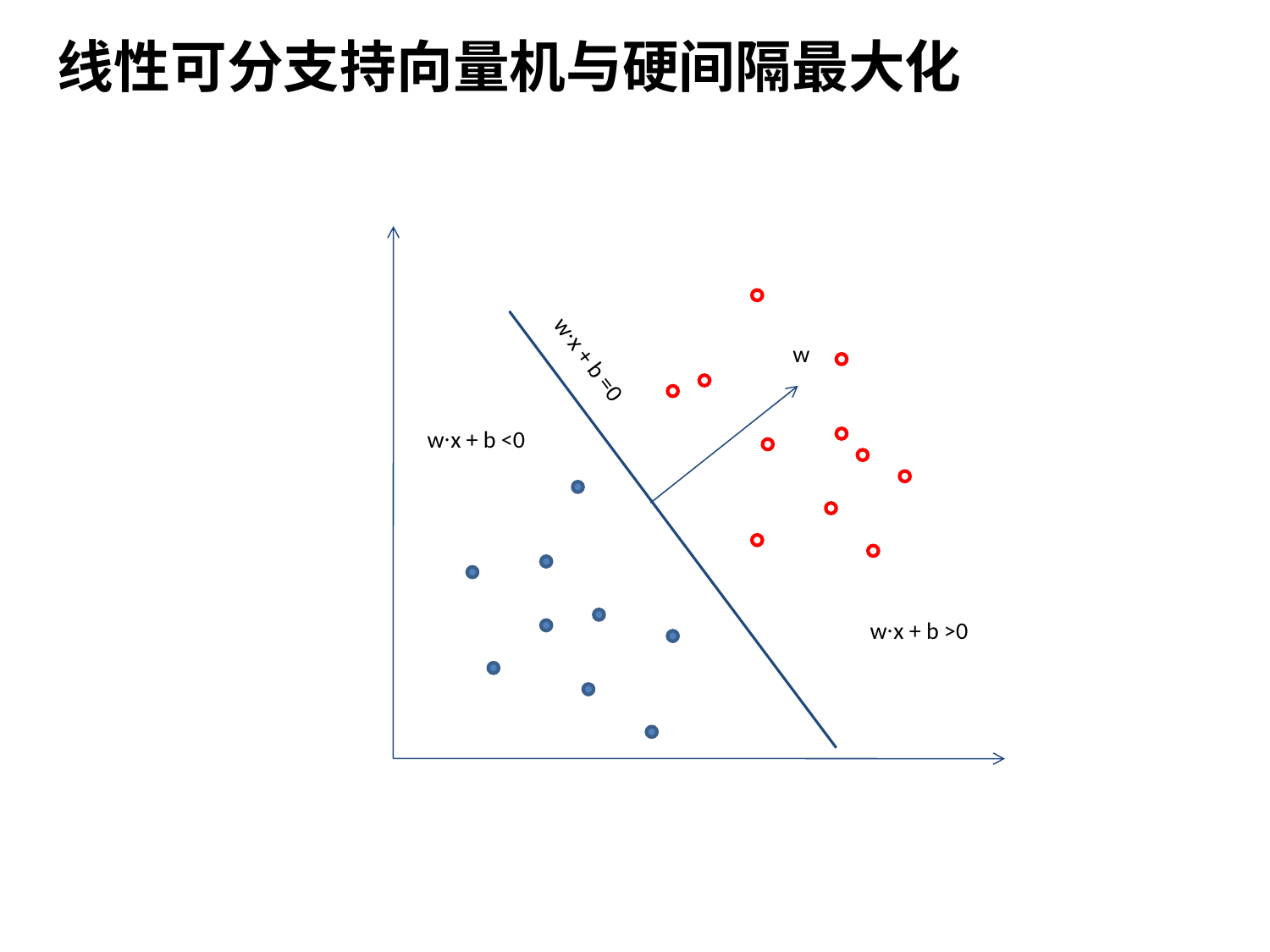

线性可分支持向量机与硬间隔最大化

w
w·x + b =0

w·x + b <0

w·x + b >0